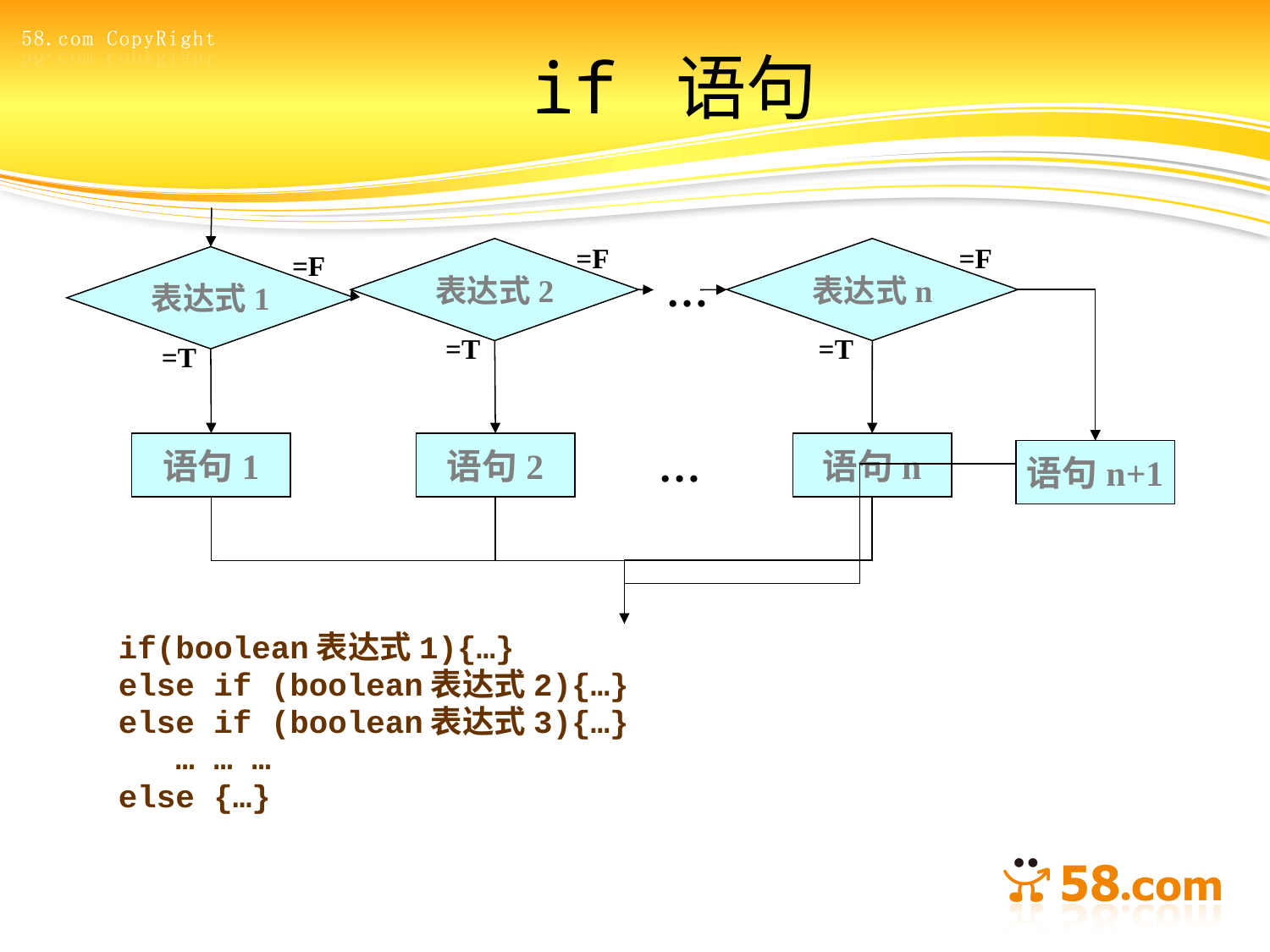

# if 语句

=F
表达式2
=T
=F
表达式n
=T
=F
表达式1
=T
…
语句1
语句2
…
语句n
语句n+1

if(boolean表达式1){…}
else if (boolean表达式2){…}
else if (boolean表达式3){…}
   … … …
else {…}